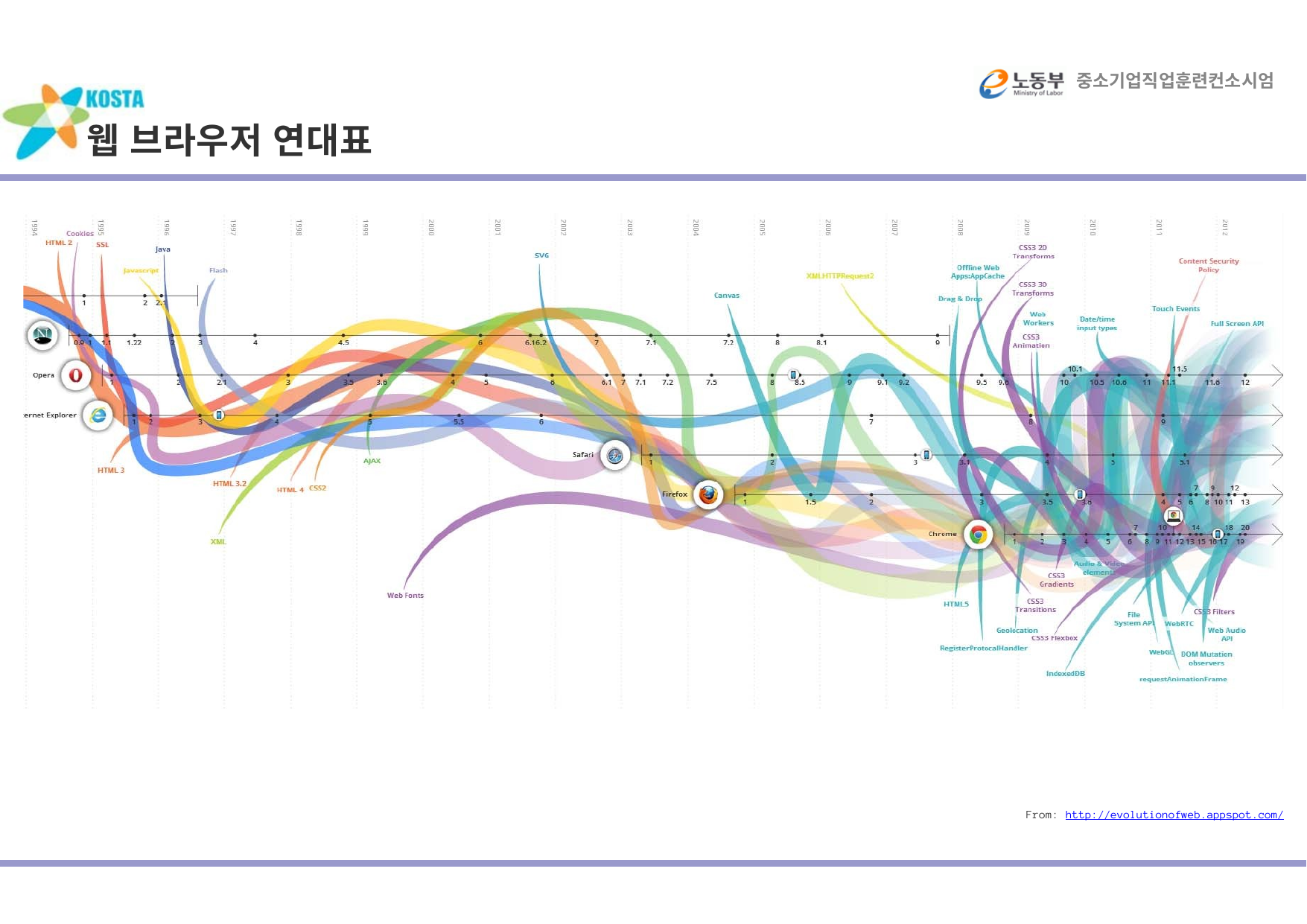

중소기업직업훈련컨소시엄
# 웹 브라우저 연대표

From: http://evolutionofweb.appspot.com/